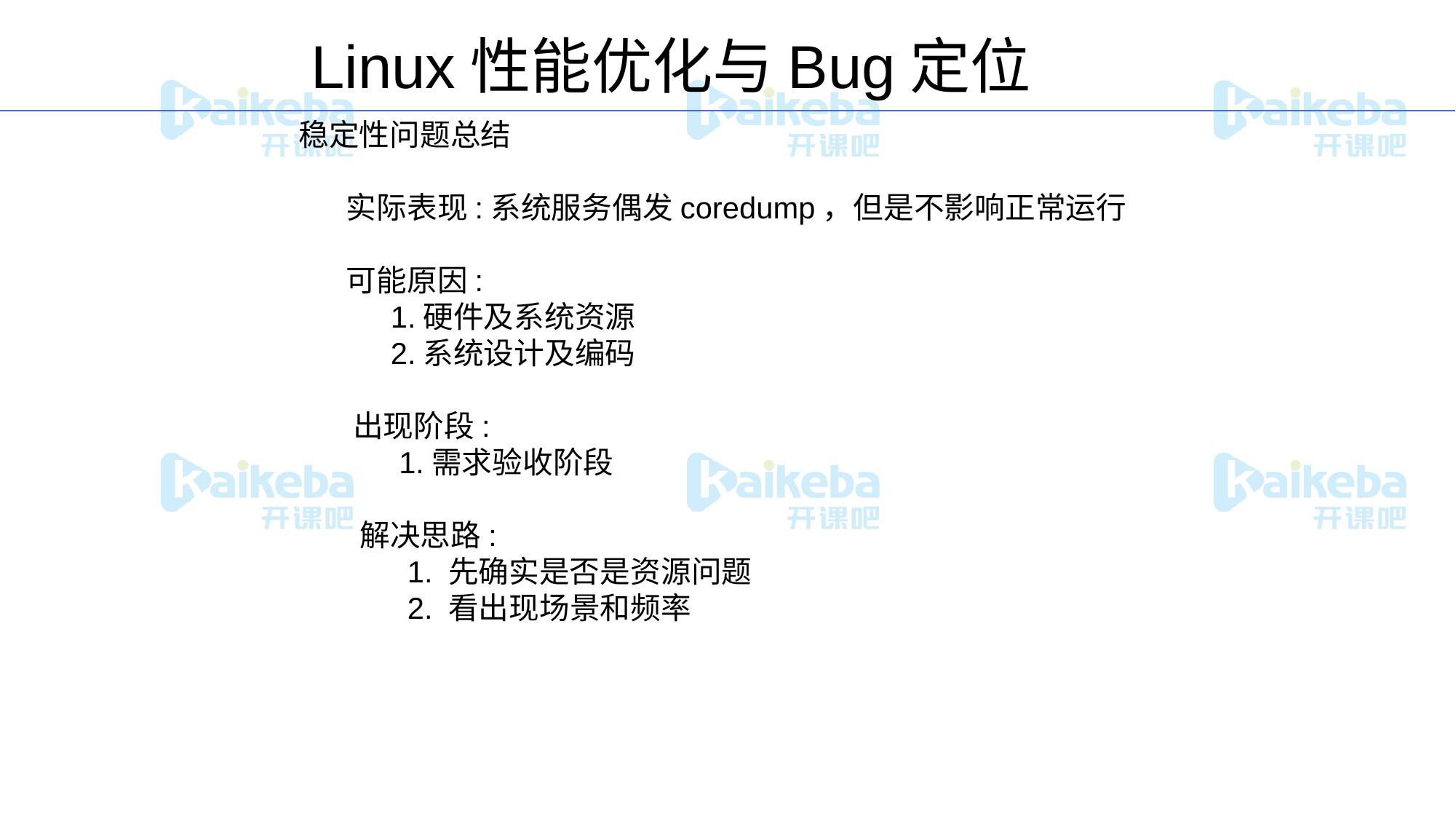

Linux性能优化与Bug定位
稳定性问题总结

      实际表现:系统服务偶发coredump，但是不影响正常运行

      可能原因:
           1.硬件及系统资源
           2.系统设计及编码

       出现阶段:
            1.需求验收阶段

        解决思路:
             1. 先确实是否是资源问题
             2. 看出现场景和频率